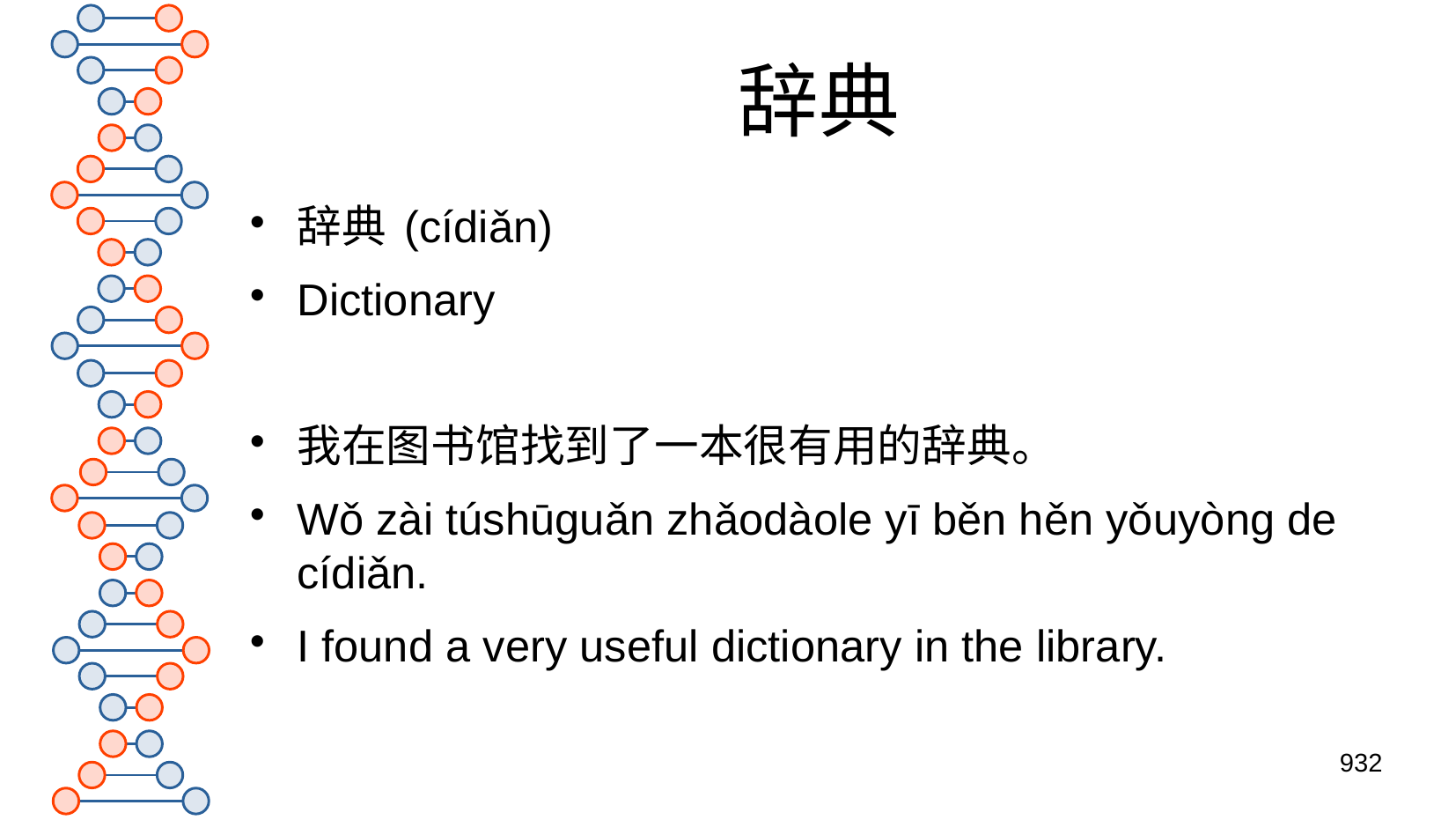

# 辞典
辞典 (cídiǎn)
Dictionary

我在图书馆找到了一本很有用的辞典。
Wǒ zài túshūguǎn zhǎodàole yī běn hěn yǒuyòng de cídiǎn.
I found a very useful dictionary in the library.

932